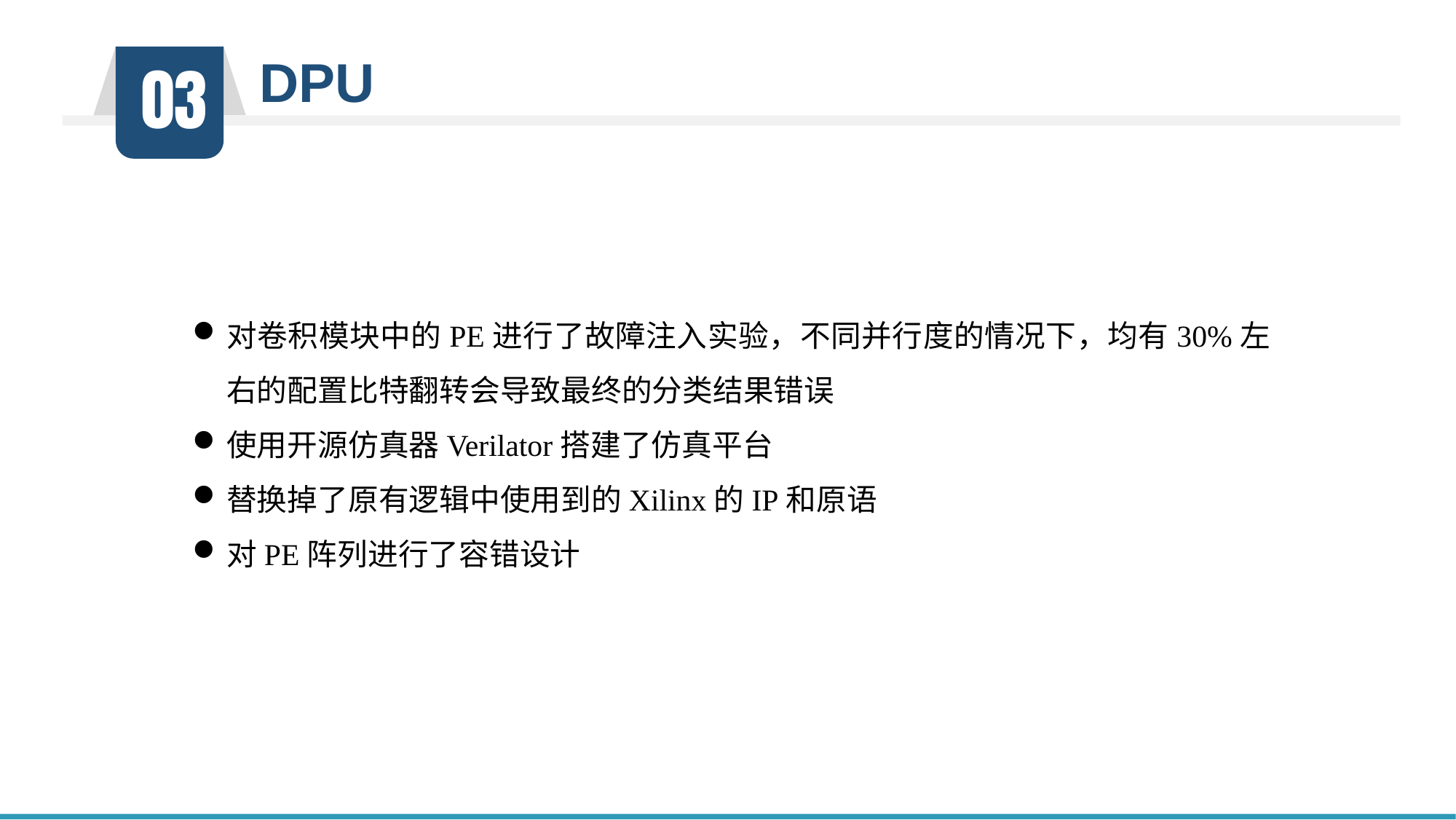

DPU

03

对卷积模块中的PE进行了故障注入实验，不同并行度的情况下，均有30%左右的配置比特翻转会导致最终的分类结果错误
使用开源仿真器Verilator搭建了仿真平台
替换掉了原有逻辑中使用到的Xilinx的IP和原语
对PE阵列进行了容错设计